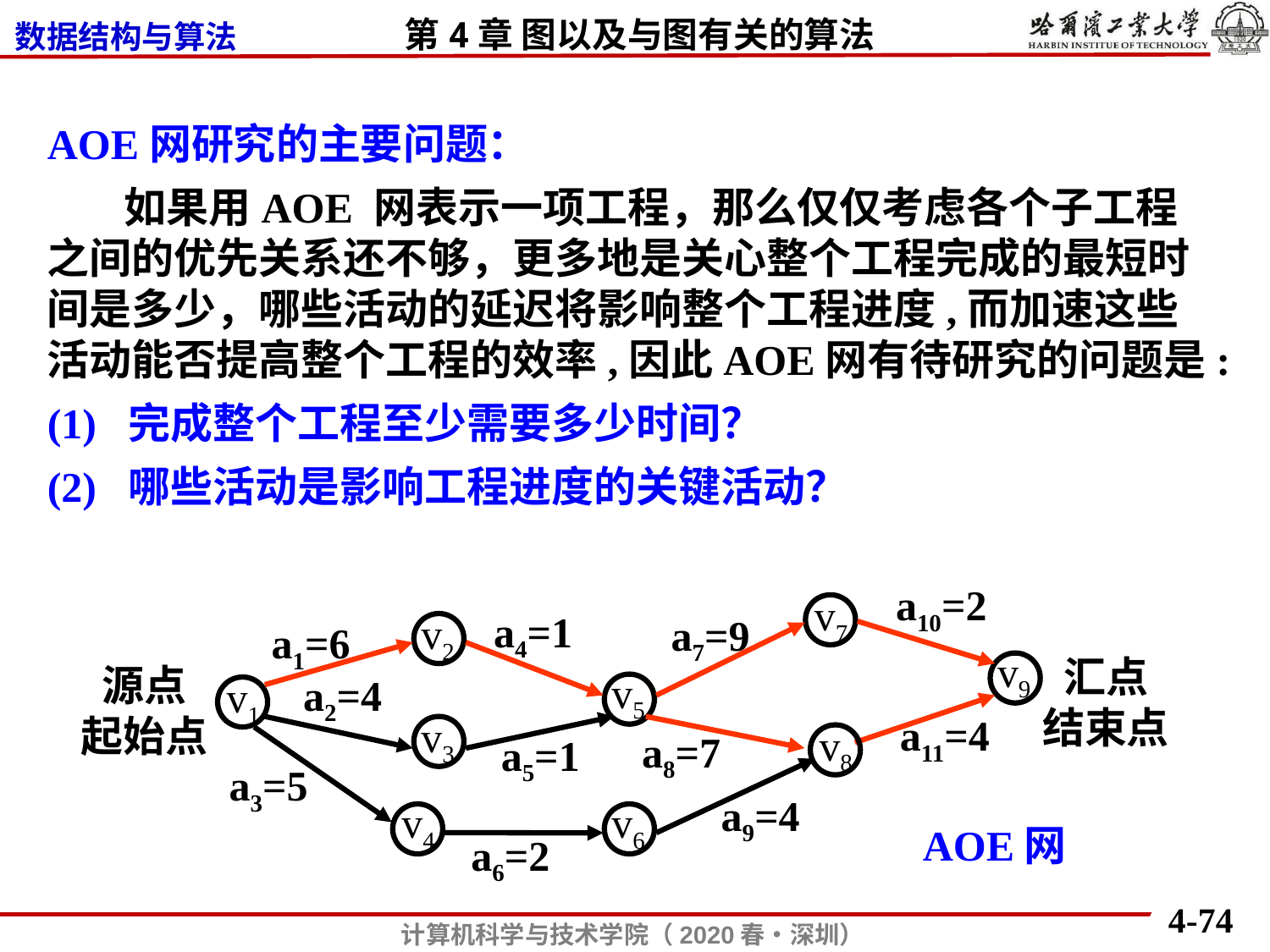

AOE网研究的主要问题：
       如果用AOE 网表示一项工程，那么仅仅考虑各个子工程之间的优先关系还不够，更多地是关心整个工程完成的最短时间是多少，哪些活动的延迟将影响整个工程进度,而加速这些活动能否提高整个工程的效率,因此AOE网有待研究的问题是:
(1)  完成整个工程至少需要多少时间？
(2)  哪些活动是影响工程进度的关键活动？
a10=2
v7

a4=1
v2
a7=9
a1=6

v9

汇点
结束点
源点
起始点

v5
a2=4
v1

a11=4
v3
v8

a8=7
a5=1

a3=5

a9=4
v4
v6

AOE网
a6=2